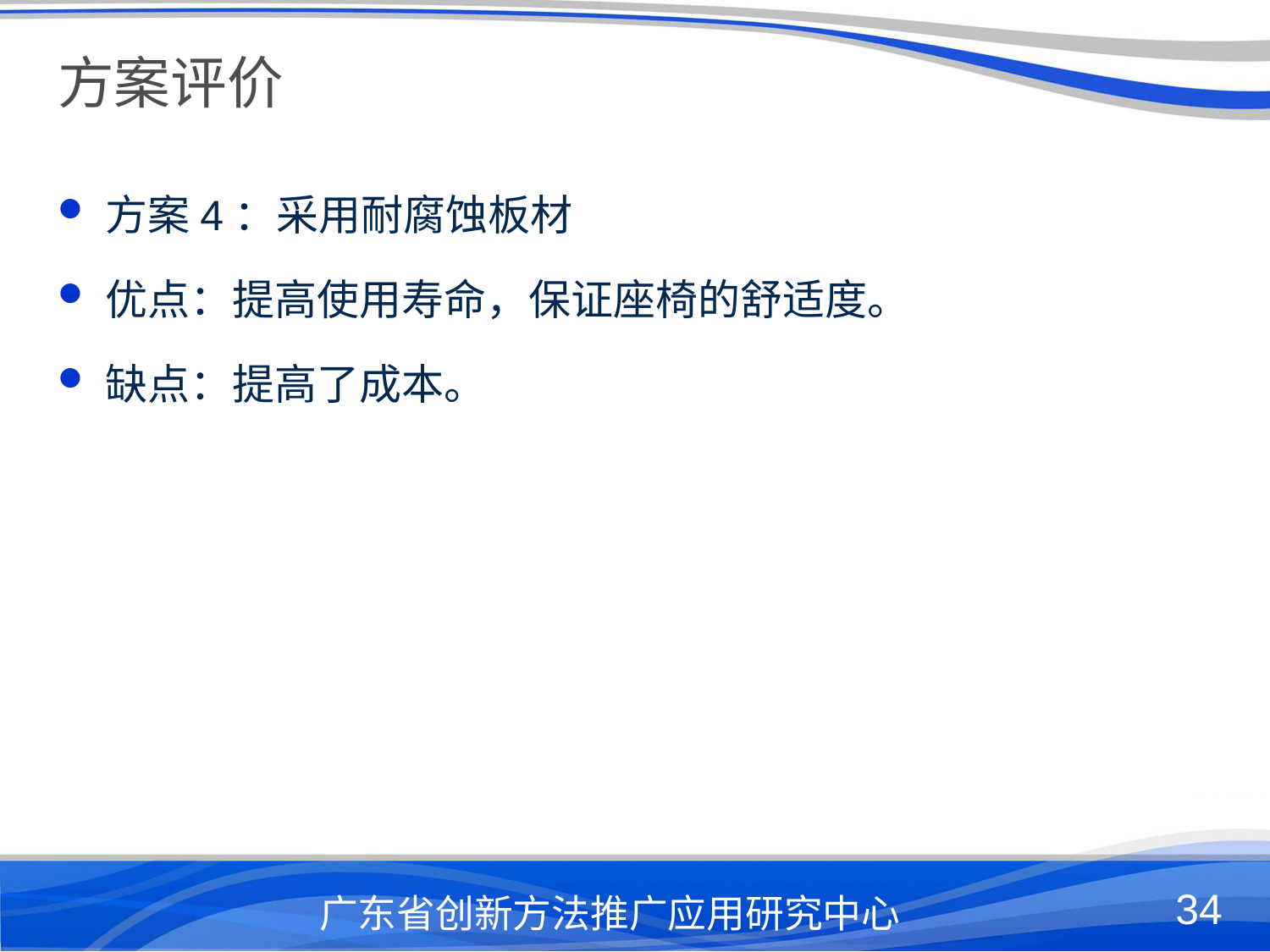

# 方案评价
方案4：采用耐腐蚀板材
优点：提高使用寿命，保证座椅的舒适度。
缺点：提高了成本。

广东省创新方法推广应用研究中心
34